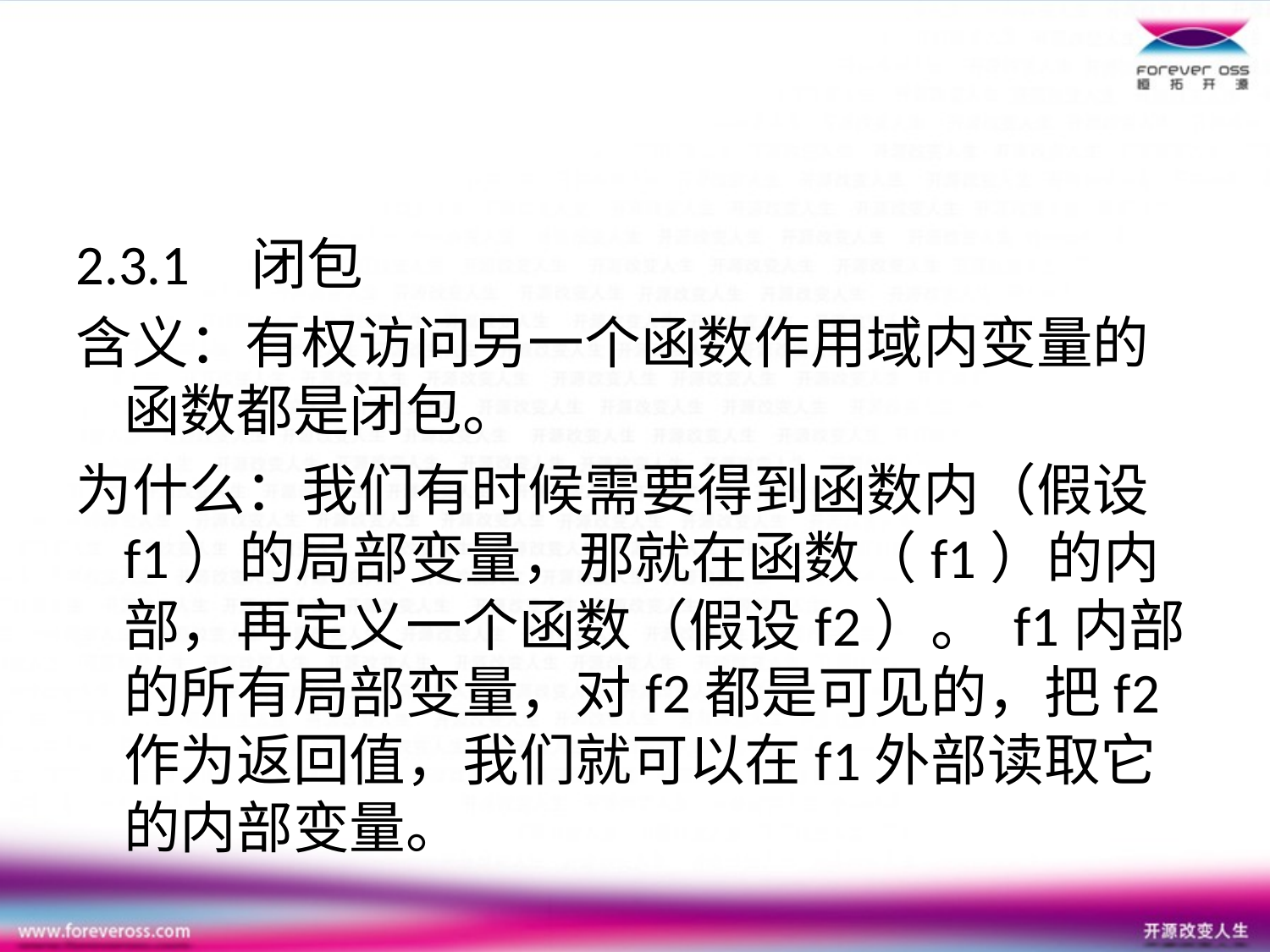

#
2.3.1	闭包
含义：有权访问另一个函数作用域内变量的函数都是闭包。
为什么：我们有时候需要得到函数内（假设f1）的局部变量，那就在函数（f1）的内部，再定义一个函数（假设f2）。 f1内部的所有局部变量，对f2都是可见的，把f2作为返回值，我们就可以在f1外部读取它的内部变量。